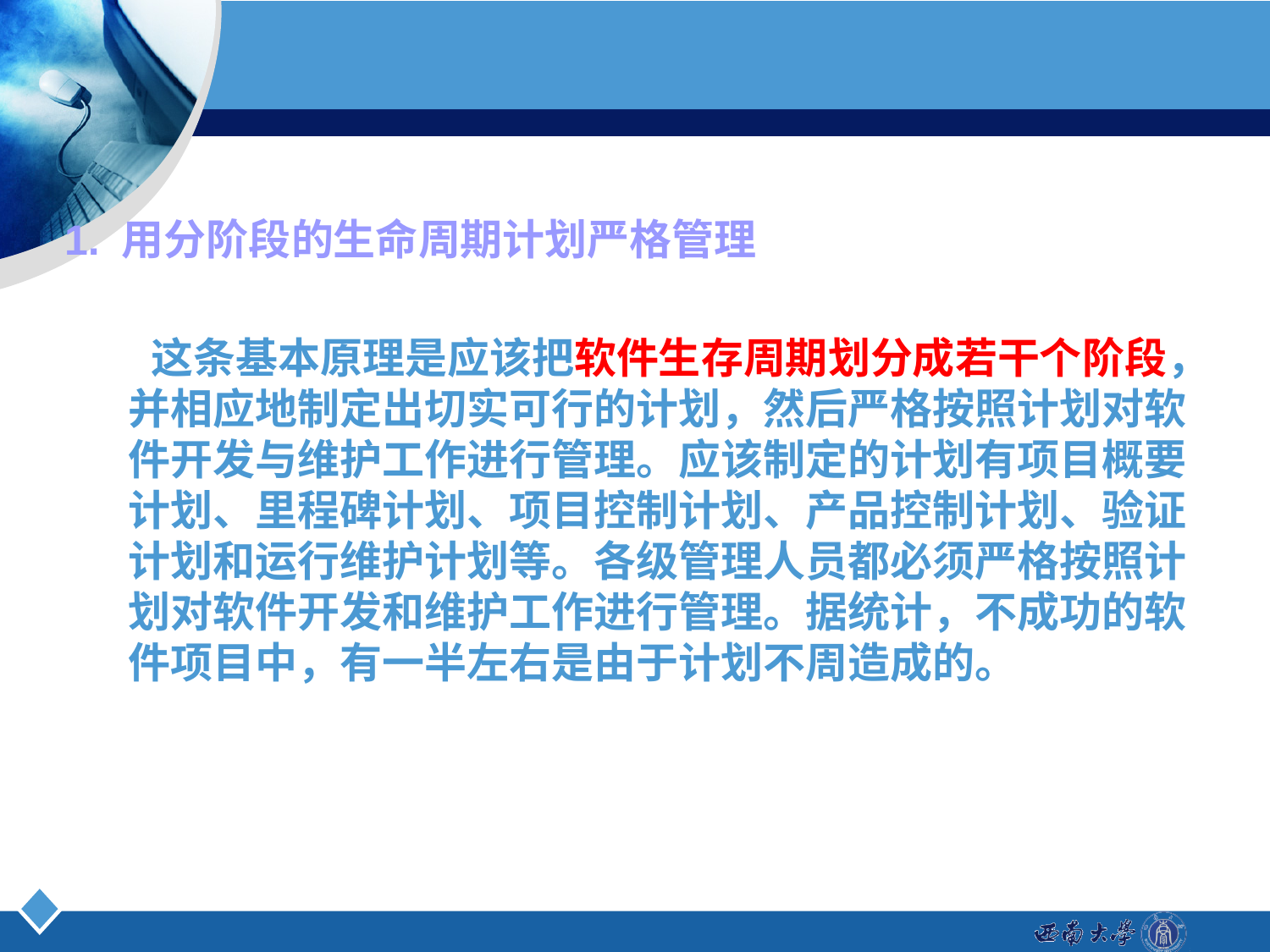

1. 用分阶段的生命周期计划严格管理

        这条基本原理是应该把软件生存周期划分成若干个阶段，并相应地制定出切实可行的计划，然后严格按照计划对软件开发与维护工作进行管理。应该制定的计划有项目概要计划、里程碑计划、项目控制计划、产品控制计划、验证计划和运行维护计划等。各级管理人员都必须严格按照计划对软件开发和维护工作进行管理。据统计，不成功的软件项目中，有一半左右是由于计划不周造成的。